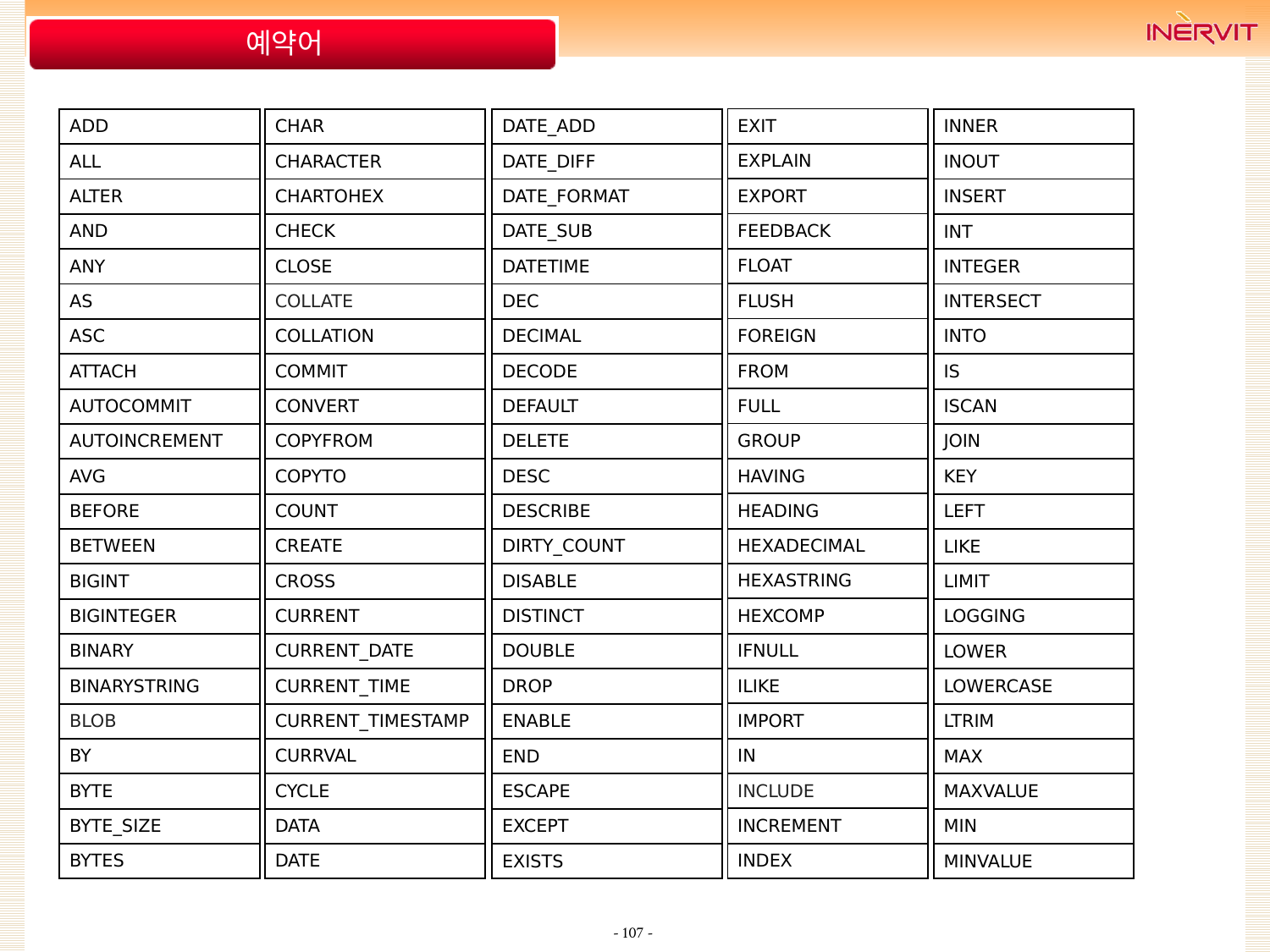

# 예약어
| EXIT |
| --- |
| EXPLAIN |
| EXPORT |
| FEEDBACK |
| FLOAT |
| FLUSH |
| FOREIGN |
| FROM |
| FULL |
| GROUP |
| HAVING |
| HEADING |
| HEXADECIMAL |
| HEXASTRING |
| HEXCOMP |
| IFNULL |
| ILIKE |
| IMPORT |
| IN |
| INCLUDE |
| INCREMENT |
| INDEX |
| ADD |
| --- |
| ALL |
| ALTER |
| AND |
| ANY |
| AS |
| ASC |
| ATTACH |
| AUTOCOMMIT |
| AUTOINCREMENT |
| AVG |
| BEFORE |
| BETWEEN |
| BIGINT |
| BIGINTEGER |
| BINARY |
| BINARYSTRING |
| BLOB |
| BY |
| BYTE |
| BYTE\_SIZE |
| BYTES |
| CHAR |
| --- |
| CHARACTER |
| CHARTOHEX |
| CHECK |
| CLOSE |
| COLLATE |
| COLLATION |
| COMMIT |
| CONVERT |
| COPYFROM |
| COPYTO |
| COUNT |
| CREATE |
| CROSS |
| CURRENT |
| CURRENT\_DATE |
| CURRENT\_TIME |
| CURRENT\_TIMESTAMP |
| CURRVAL |
| CYCLE |
| DATA |
| DATE |
| DATE\_ADD |
| --- |
| DATE\_DIFF |
| DATE\_FORMAT |
| DATE\_SUB |
| DATETIME |
| DEC |
| DECIMAL |
| DECODE |
| DEFAULT |
| DELETE |
| DESC |
| DESCRIBE |
| DIRTY\_COUNT |
| DISABLE |
| DISTINCT |
| DOUBLE |
| DROP |
| ENABLE |
| END |
| ESCAPE |
| EXCEPT |
| EXISTS |
| INNER |
| --- |
| INOUT |
| INSERT |
| INT |
| INTEGER |
| INTERSECT |
| INTO |
| IS |
| ISCAN |
| JOIN |
| KEY |
| LEFT |
| LIKE |
| LIMIT |
| LOGGING |
| LOWER |
| LOWERCASE |
| LTRIM |
| MAX |
| MAXVALUE |
| MIN |
| MINVALUE |
- 107 -